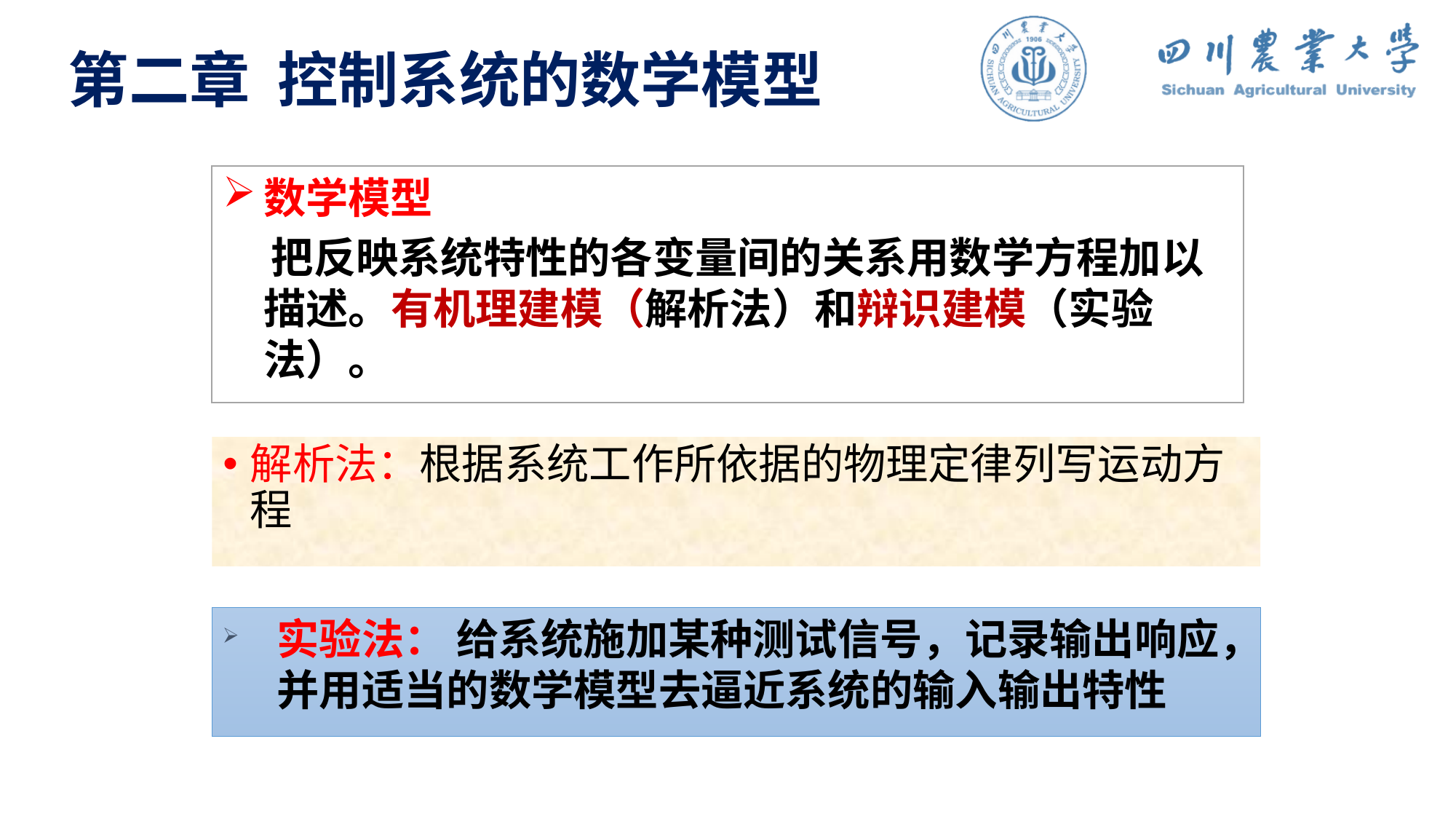

# 第二章  控制系统的数学模型
数学模型
    把反映系统特性的各变量间的关系用数学方程加以描述。有机理建模（解析法）和辩识建模（实验法）。

解析法：根据系统工作所依据的物理定律列写运动方程
实验法： 给系统施加某种测试信号，记录输出响应，并用适当的数学模型去逼近系统的输入输出特性